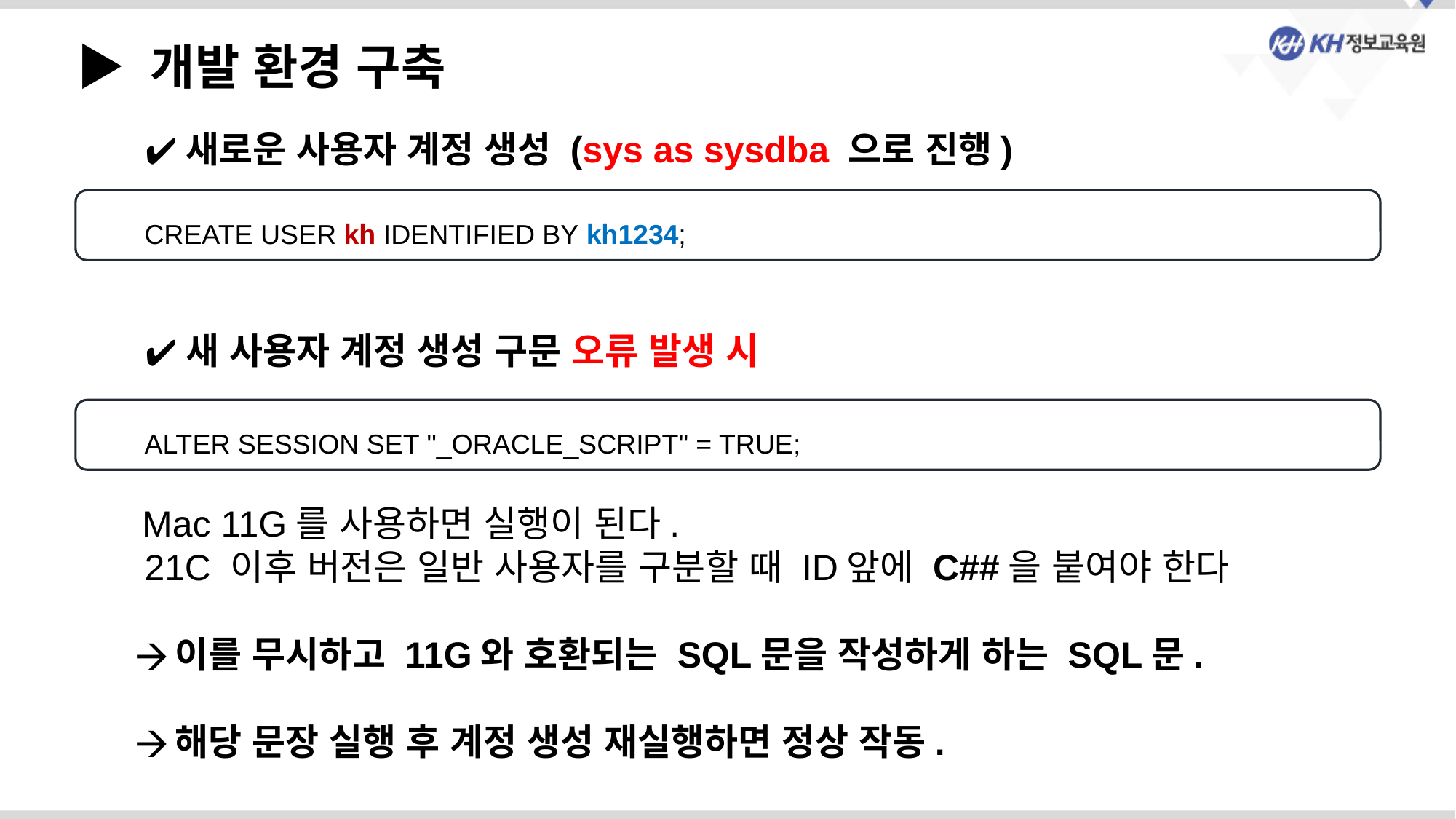

▶ 개발 환경 구축
새로운 사용자 계정 생성 (sys as sysdba 으로 진행)
CREATE USER kh IDENTIFIED BY kh1234;
새 사용자 계정 생성 구문 오류 발생 시
ALTER SESSION SET "_ORACLE_SCRIPT" = TRUE;
 Mac 11G를 사용하면 실행이 된다.
 21C 이후 버전은 일반 사용자를 구분할 때 ID앞에 C##을 붙여야 한다

이를 무시하고 11G와 호환되는 SQL문을 작성하게 하는 SQL문.

해당 문장 실행 후 계정 생성 재실행하면 정상 작동.